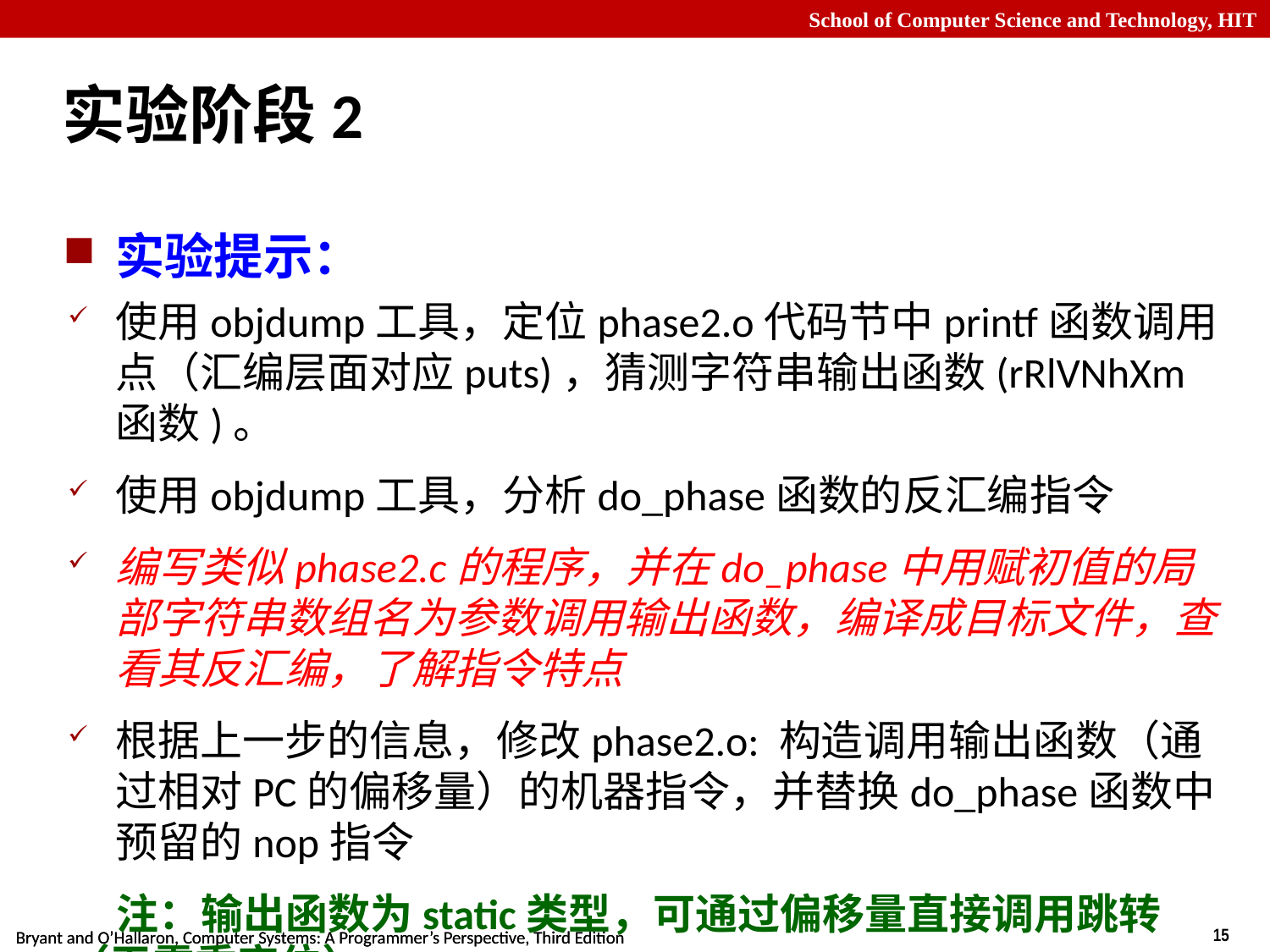

# 实验阶段2
实验提示：
使用objdump工具，定位phase2.o代码节中printf函数调用点（汇编层面对应puts)，猜测字符串输出函数(rRlVNhXm函数)。
使用objdump工具，分析do_phase函数的反汇编指令
编写类似phase2.c的程序，并在do_phase中用赋初值的局部字符串数组名为参数调用输出函数，编译成目标文件，查看其反汇编，了解指令特点
根据上一步的信息，修改phase2.o: 构造调用输出函数（通过相对PC的偏移量）的机器指令，并替换do_phase函数中预留的nop指令
    注：输出函数为static类型，可通过偏移量直接调用跳转（无需重定位）